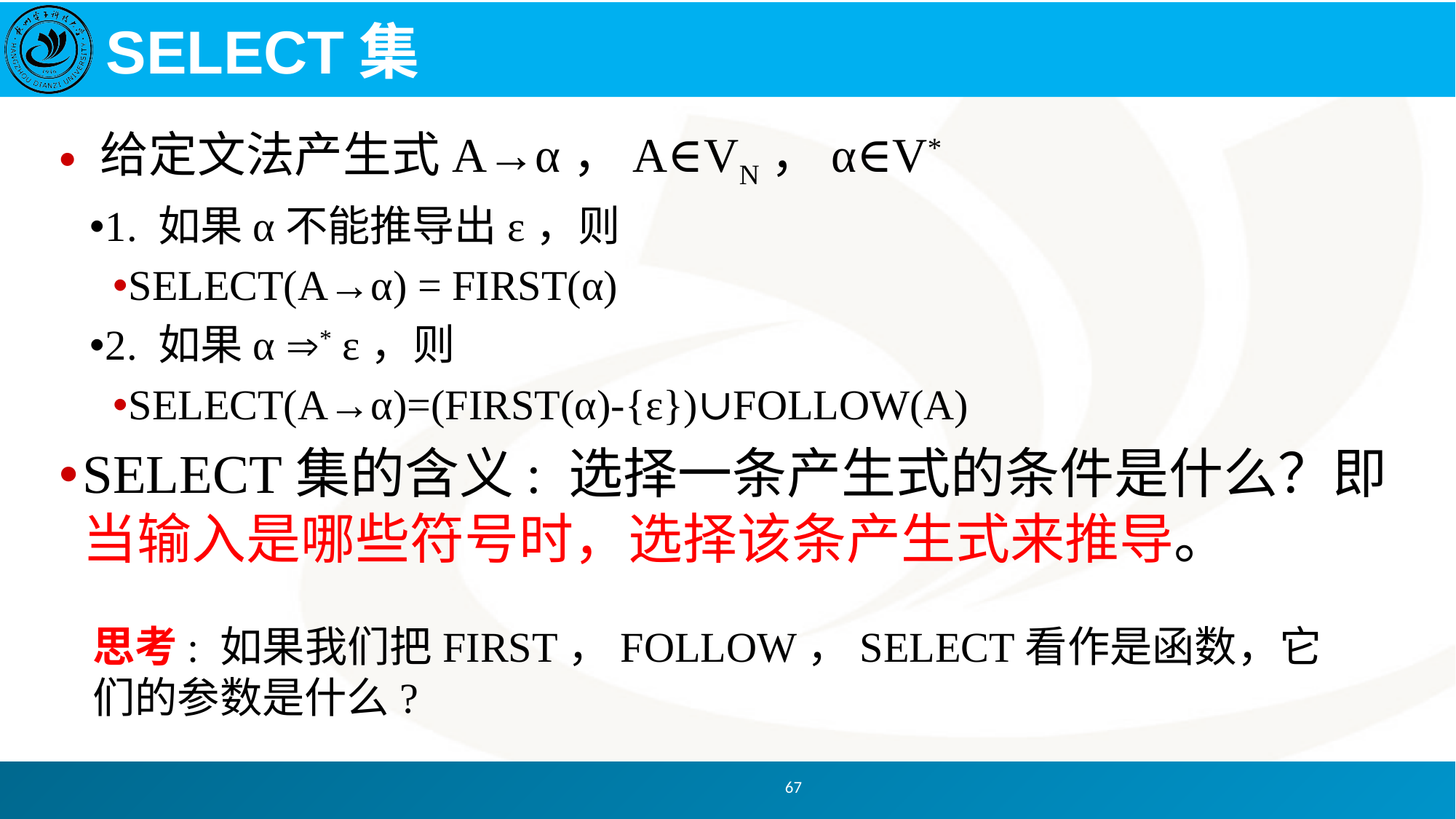

# SELECT集
给定文法产生式A→α，A∈VN，α∈V*
1. 如果α不能推导出ε，则
SELECT(A→α) = FIRST(α)
2. 如果α ⇒* ε，则
SELECT(A→α)=(FIRST(α)-{ε})∪FOLLOW(A)
SELECT集的含义: 选择一条产生式的条件是什么？即当输入是哪些符号时，选择该条产生式来推导。
思考: 如果我们把FIRST，FOLLOW，SELECT看作是函数，它们的参数是什么?
67